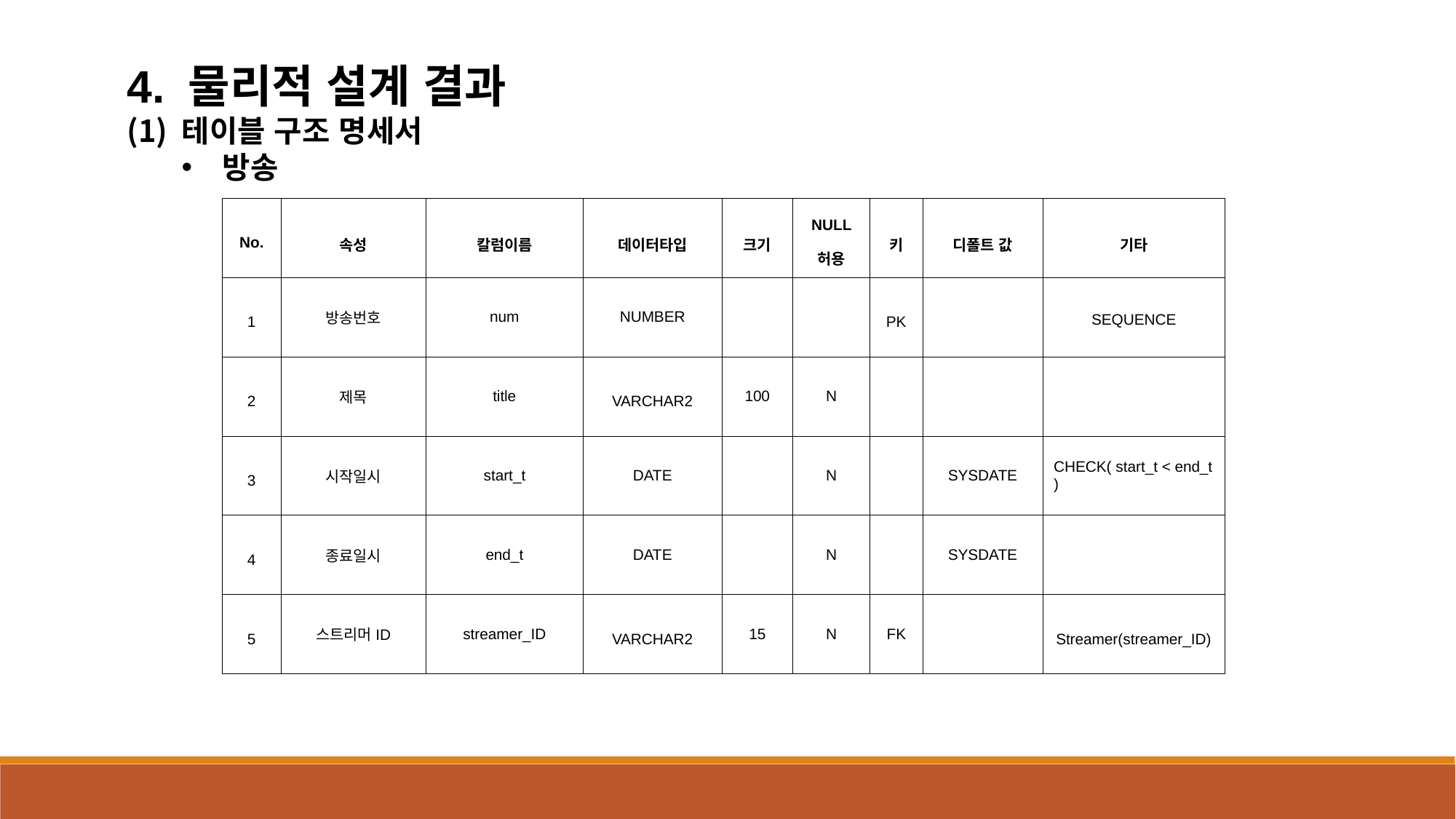

4. 물리적 설계 결과
테이블 구조 명세서
방송
| No. | 속성 | 칼럼이름 | 데이터타입 | 크기 | NULL 허용 | 키 | 디폴트 값 | 기타 |
| --- | --- | --- | --- | --- | --- | --- | --- | --- |
| 1 | 방송번호 | num | NUMBER |  |  | PK |  | SEQUENCE |
| 2 | 제목 | title | VARCHAR2 | 100 | N |  |  |  |
| 3 | 시작일시 | start\_t | DATE |  | N |  | SYSDATE | CHECK( start\_t < end\_t ) |
| 4 | 종료일시 | end\_t | DATE |  | N |  | SYSDATE |  |
| 5 | 스트리머ID | streamer\_ID | VARCHAR2 | 15 | N | FK |  | Streamer(streamer\_ID) |